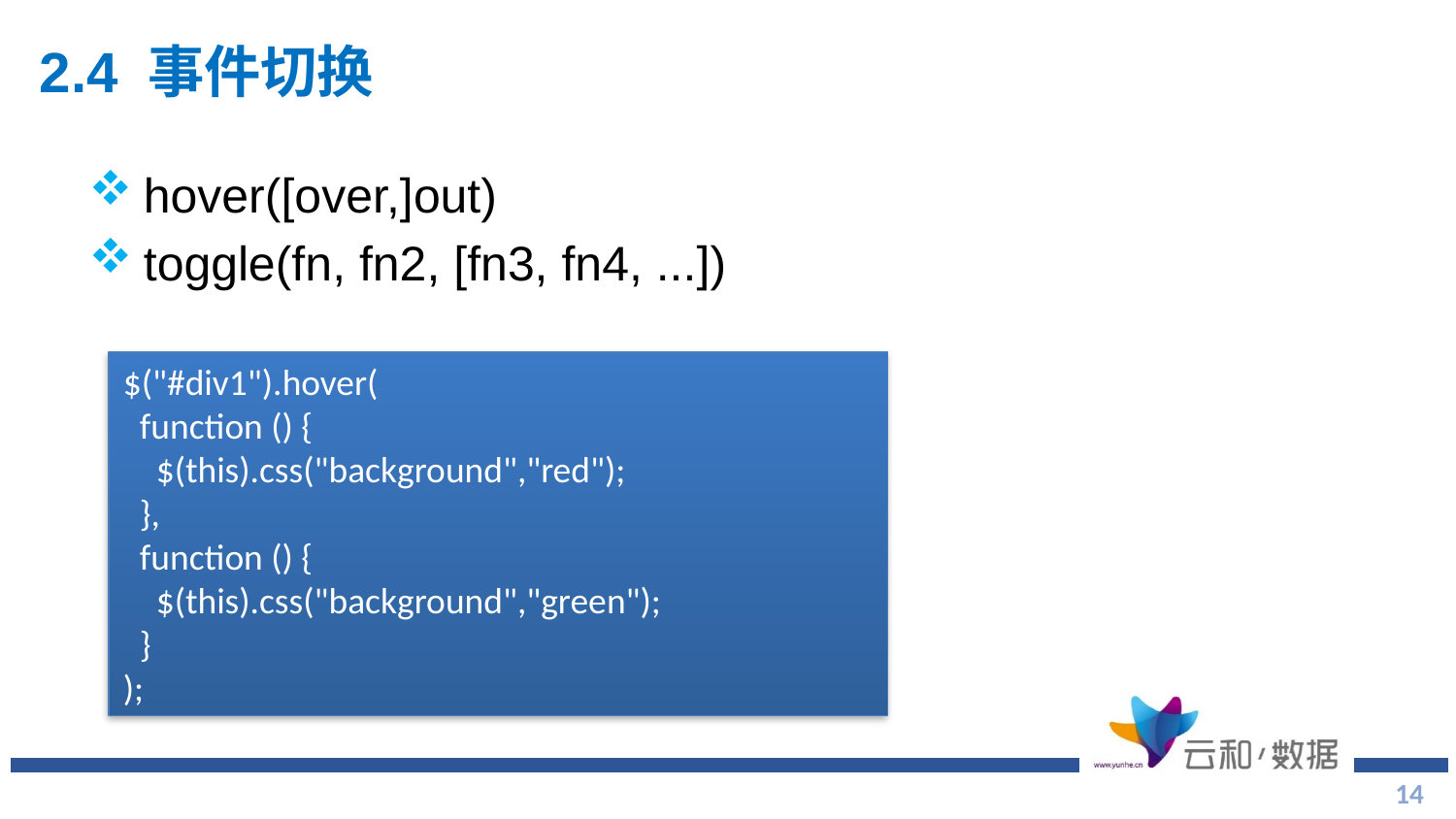

# 2.4 事件切换
hover([over,]out)
toggle(fn, fn2, [fn3, fn4, ...])
$("#div1").hover(
  function () {
    $(this).css("background","red");
  },
  function () {
    $(this).css("background","green");
  }
);
14